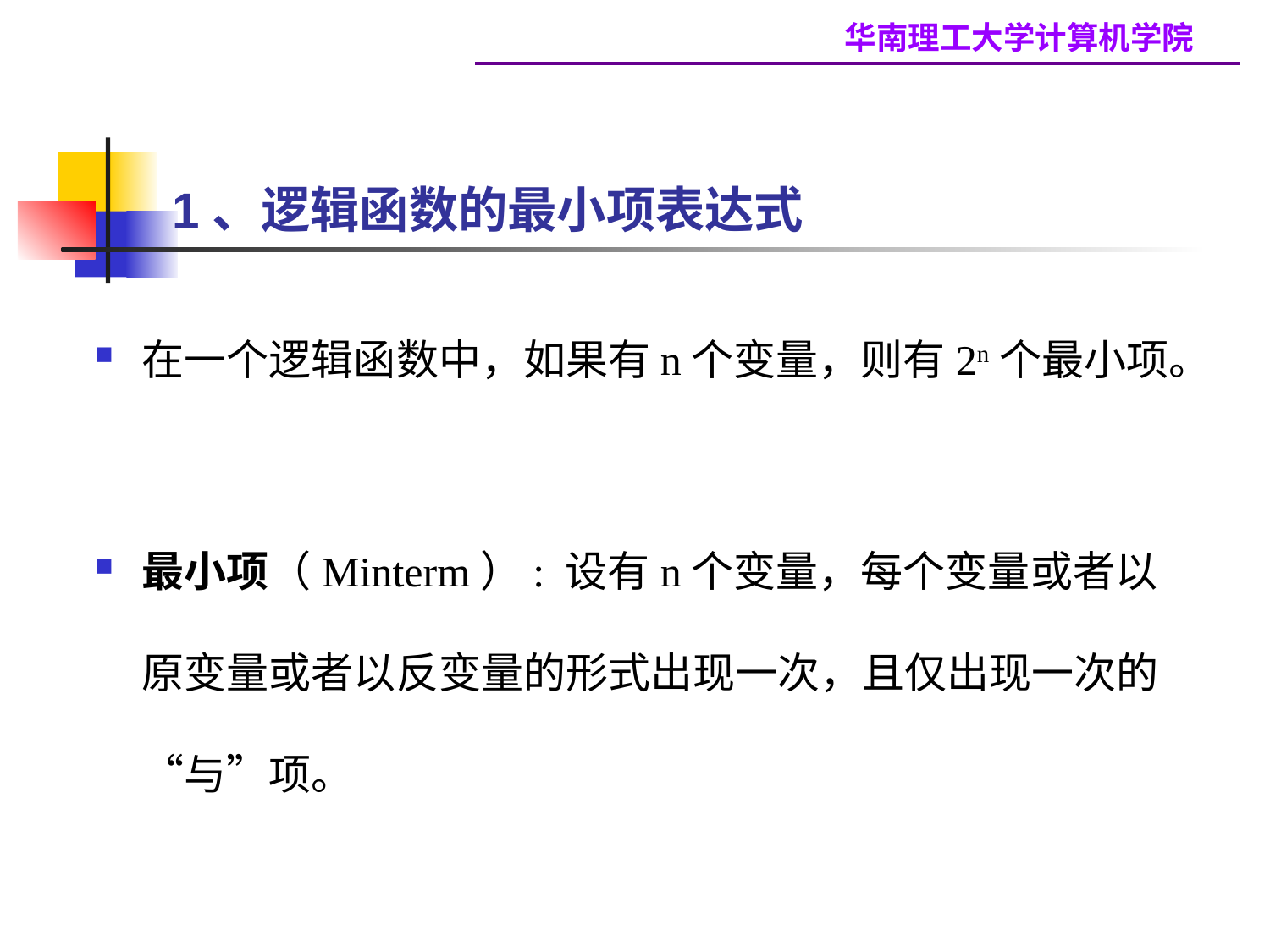

# 1、逻辑函数的最小项表达式
在一个逻辑函数中，如果有n个变量，则有2n个最小项。
最小项（Minterm）: 设有n个变量，每个变量或者以原变量或者以反变量的形式出现一次，且仅出现一次的 “与”项。